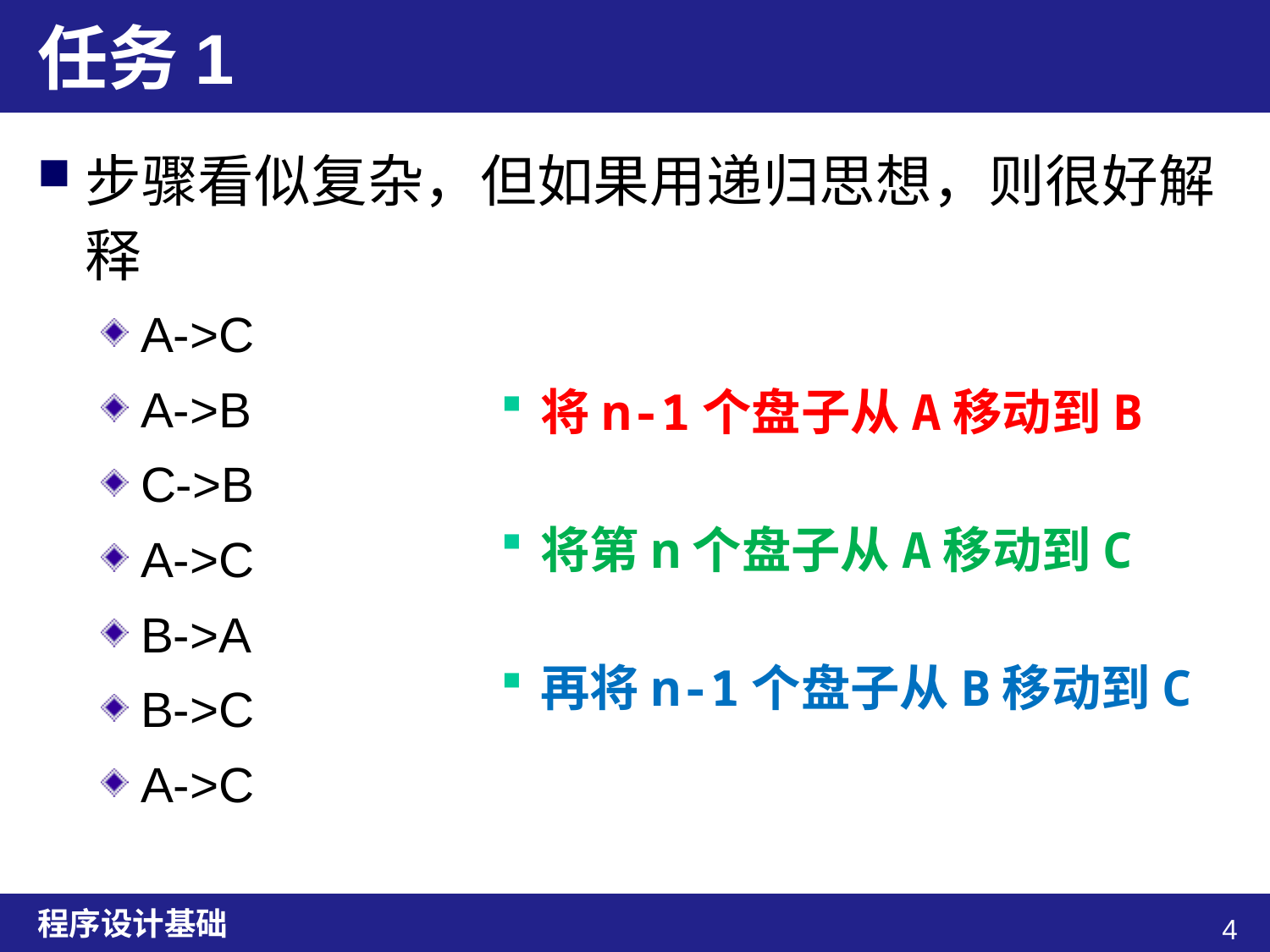

# 任务1
步骤看似复杂，但如果用递归思想，则很好解释
A->C
A->B
C->B
A->C
B->A
B->C
A->C

将n-1个盘子从A移动到B

将第n个盘子从A移动到C

再将n-1个盘子从B移动到C